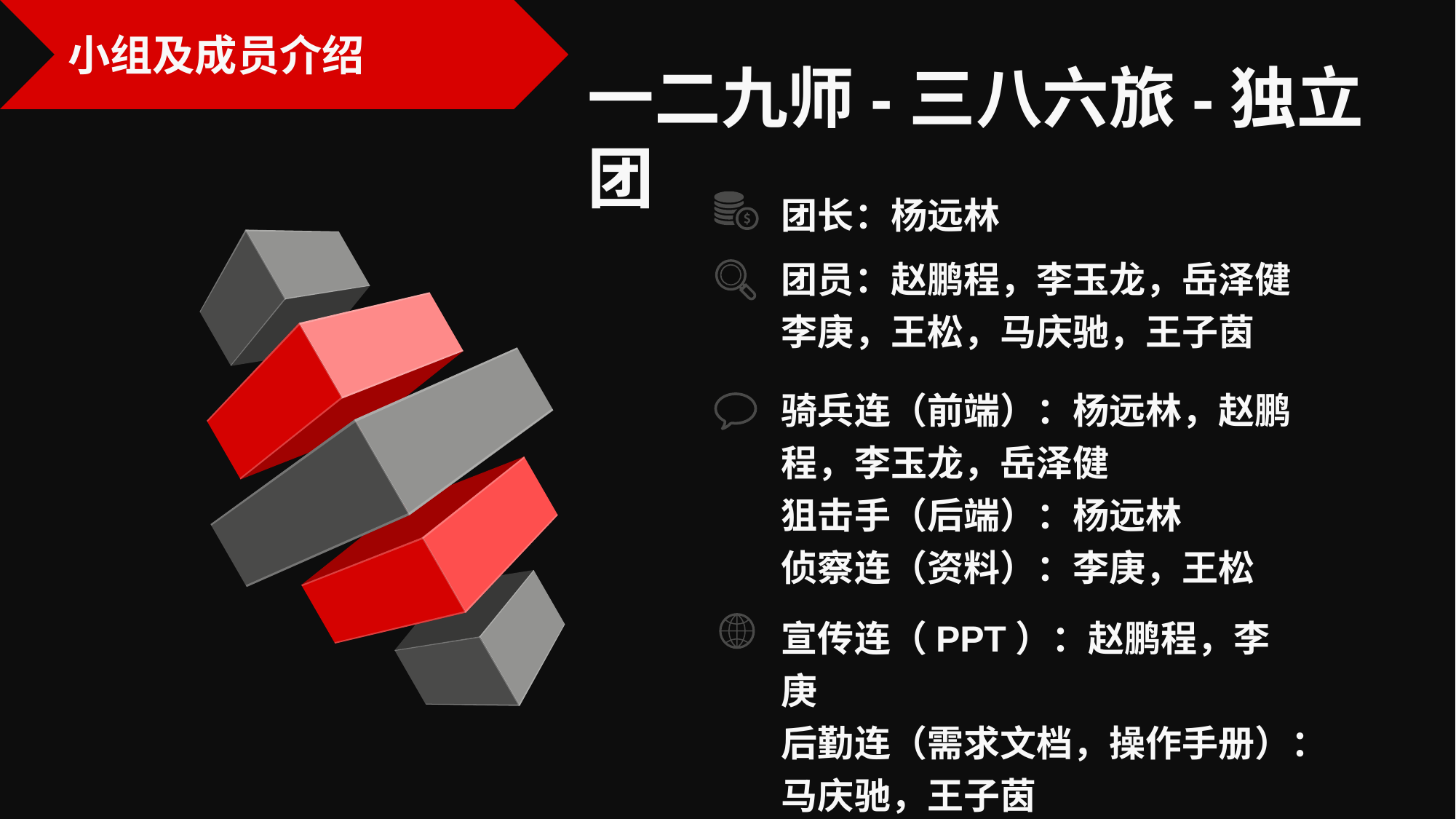

小组及成员介绍
一二九师-三八六旅-独立团
团长：杨远林

团员：赵鹏程，李玉龙，岳泽健李庚，王松，马庆驰，王子茵

骑兵连（前端）：杨远林，赵鹏程，李玉龙，岳泽健
狙击手（后端）：杨远林
侦察连（资料）：李庚，王松

宣传连（PPT）：赵鹏程，李庚
后勤连（需求文档，操作手册）：马庆驰，王子茵